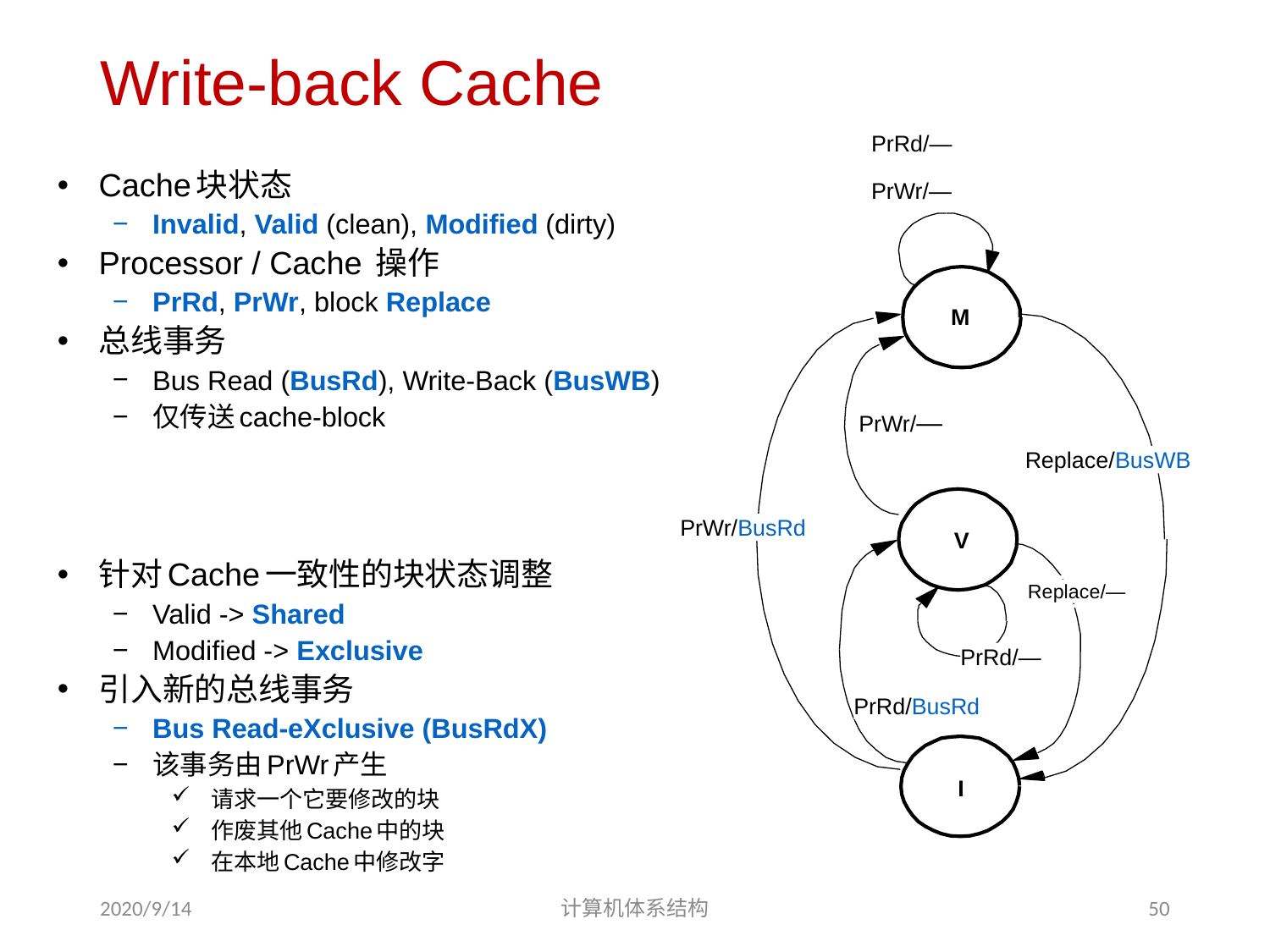

# Write-back Cache
PrRd/—
PrWr/—

M

PrWr/—

Replace/BusWB

PrWr/BusRd
V

Replace/—

PrRd/—

PrRd/BusRd

I
Cache块状态
Invalid, Valid (clean), Modified (dirty)
Processor / Cache 操作
PrRd, PrWr, block Replace
总线事务
Bus Read (BusRd), Write-Back (BusWB)
仅传送cache-block

针对Cache一致性的块状态调整
Valid -> Shared
Modified -> Exclusive
引入新的总线事务
Bus Read-eXclusive (BusRdX)
该事务由PrWr产生
请求一个它要修改的块
作废其他Cache中的块
在本地Cache中修改字
2020/9/14
计算机体系结构
50